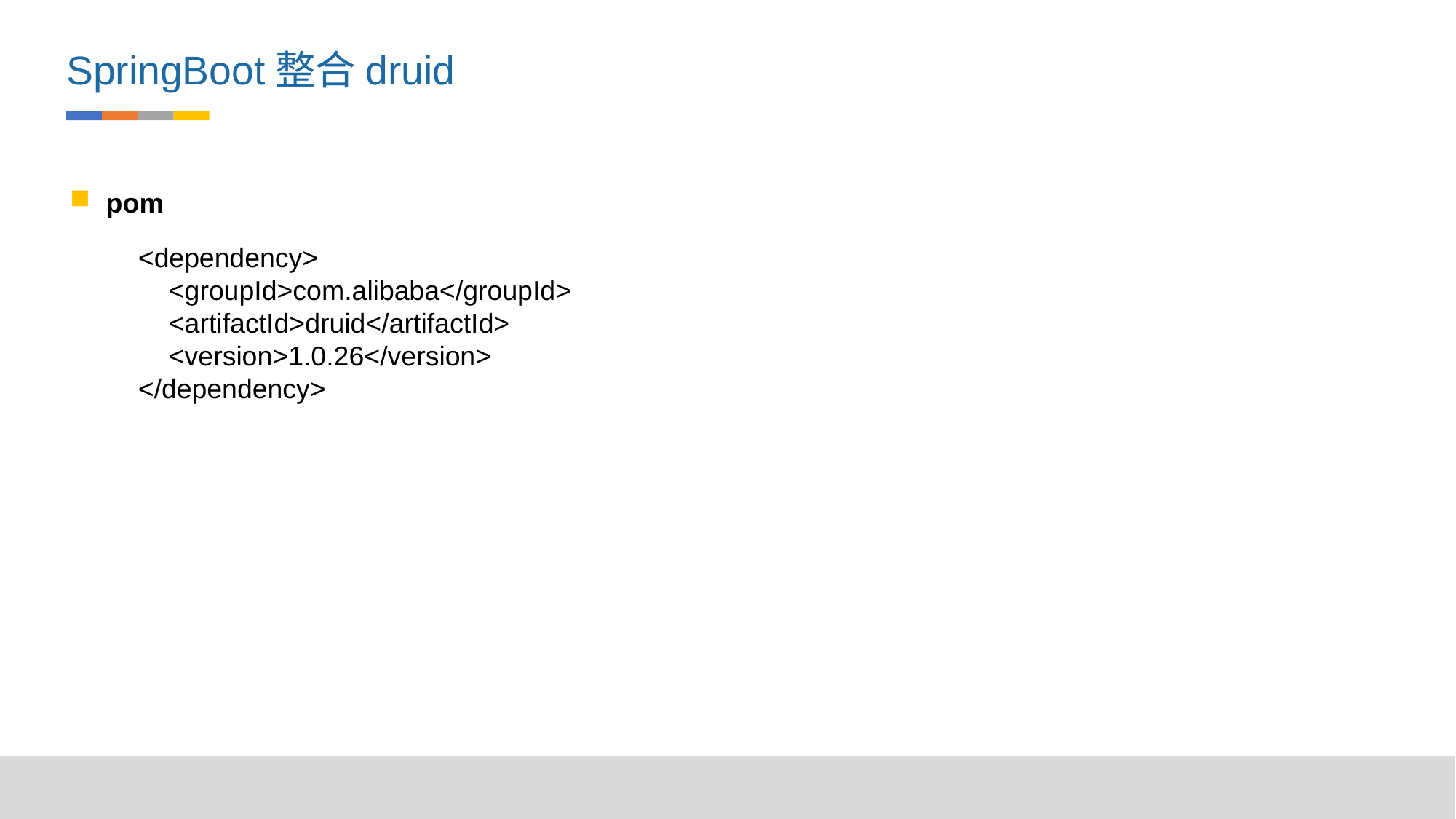

SpringBoot整合druid

  pom
        <dependency>
            <groupId>com.alibaba</groupId>
            <artifactId>druid</artifactId>
            <version>1.0.26</version>
        </dependency>